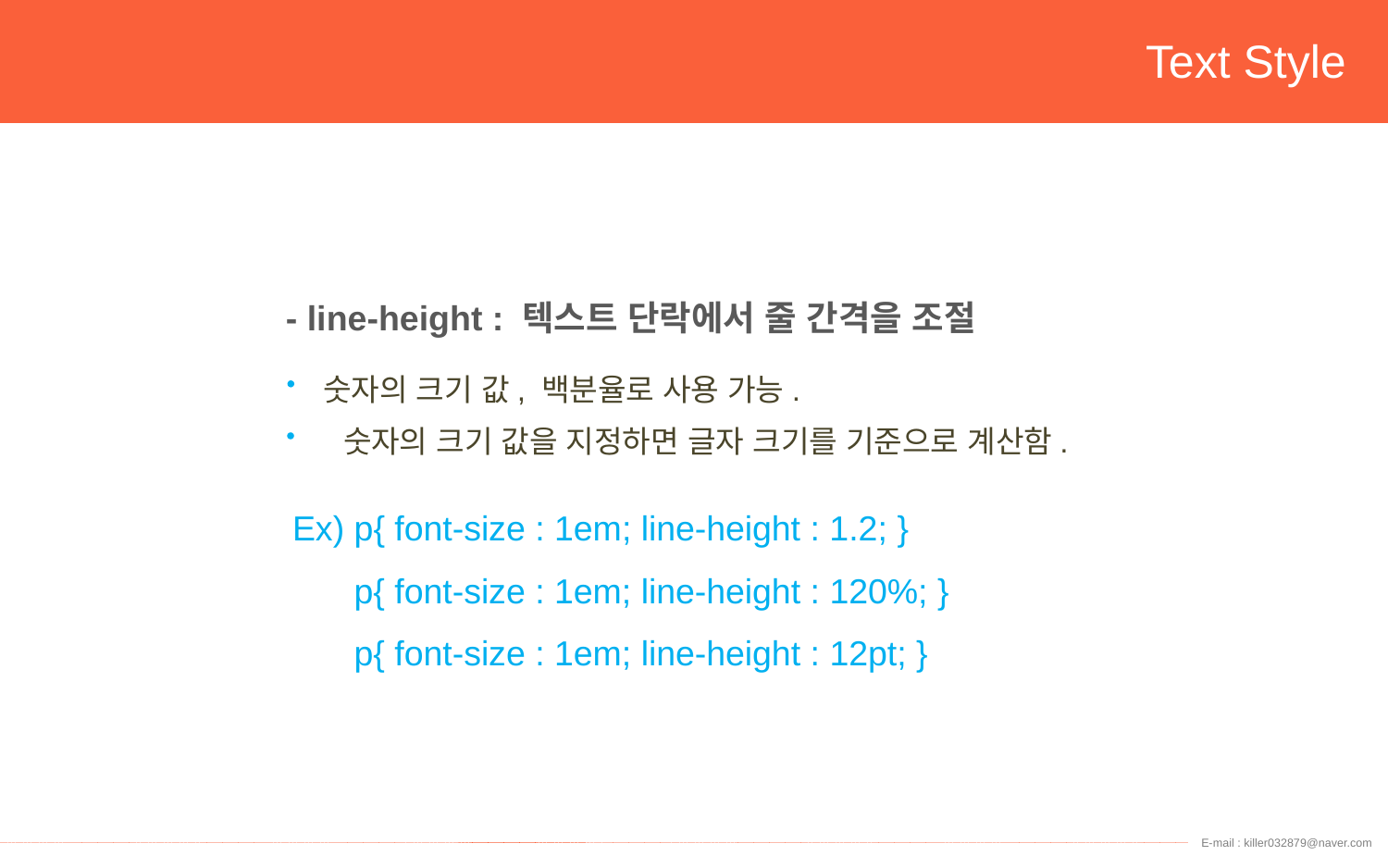

Text Style
- line-height : 텍스트 단락에서 줄 간격을 조절
숫자의 크기 값, 백분율로 사용 가능.

숫자의 크기 값을 지정하면 글자 크기를 기준으로 계산함.

Ex) p{ font-size : 1em; line-height : 1.2; }
Ex) p{ font-size : 1em; line-height : 120%; }
Ex) p{ font-size : 1em; line-height : 12pt; }